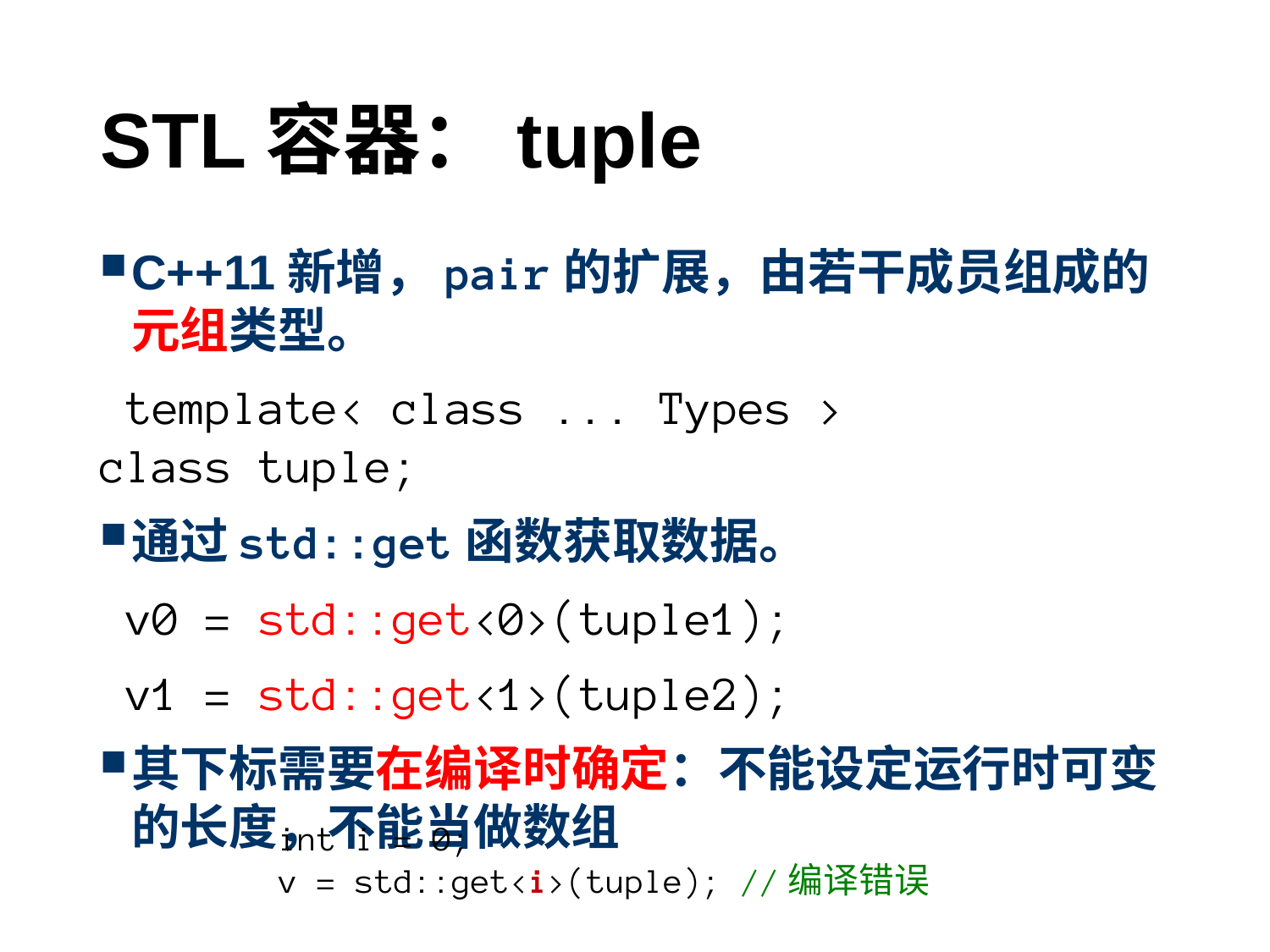

# STL容器：tuple
C++11新增，pair的扩展，由若干成员组成的元组类型。
 template< class ... Types > class tuple;
通过std::get函数获取数据。
 v0 = std::get<0>(tuple1);
 v1 = std::get<1>(tuple2);
其下标需要在编译时确定：不能设定运行时可变的长度，不能当做数组
int i = 0;
v = std::get<i>(tuple); //编译错误
20